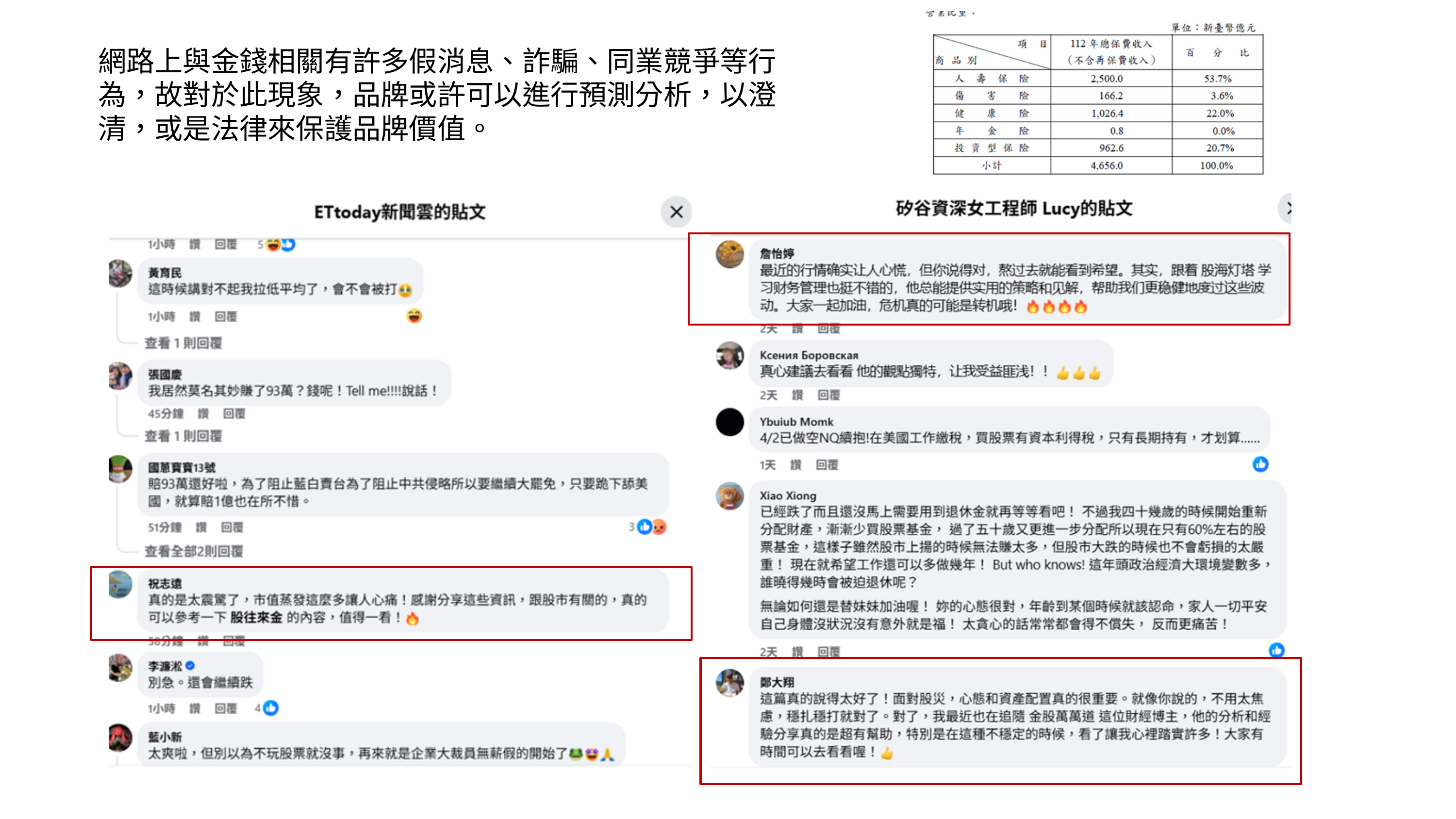

網路上與金錢相關有許多假消息、詐騙、同業競爭等行為，故對於此現象，品牌或許可以進行預測分析，以澄清，或是法律來保護品牌價值。